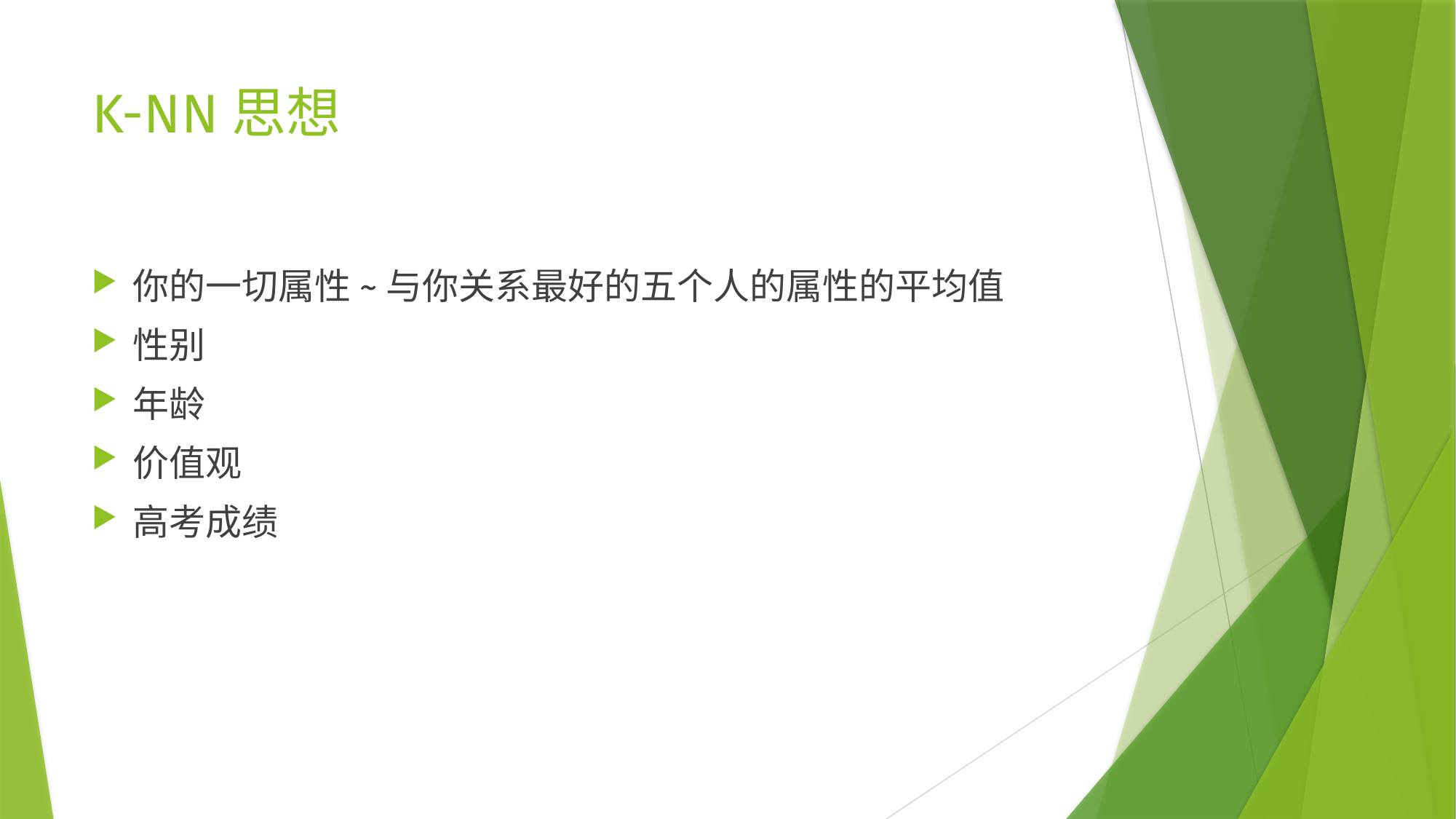

# K-NN思想
你的一切属性~与你关系最好的五个人的属性的平均值
性别
年龄
价值观
高考成绩